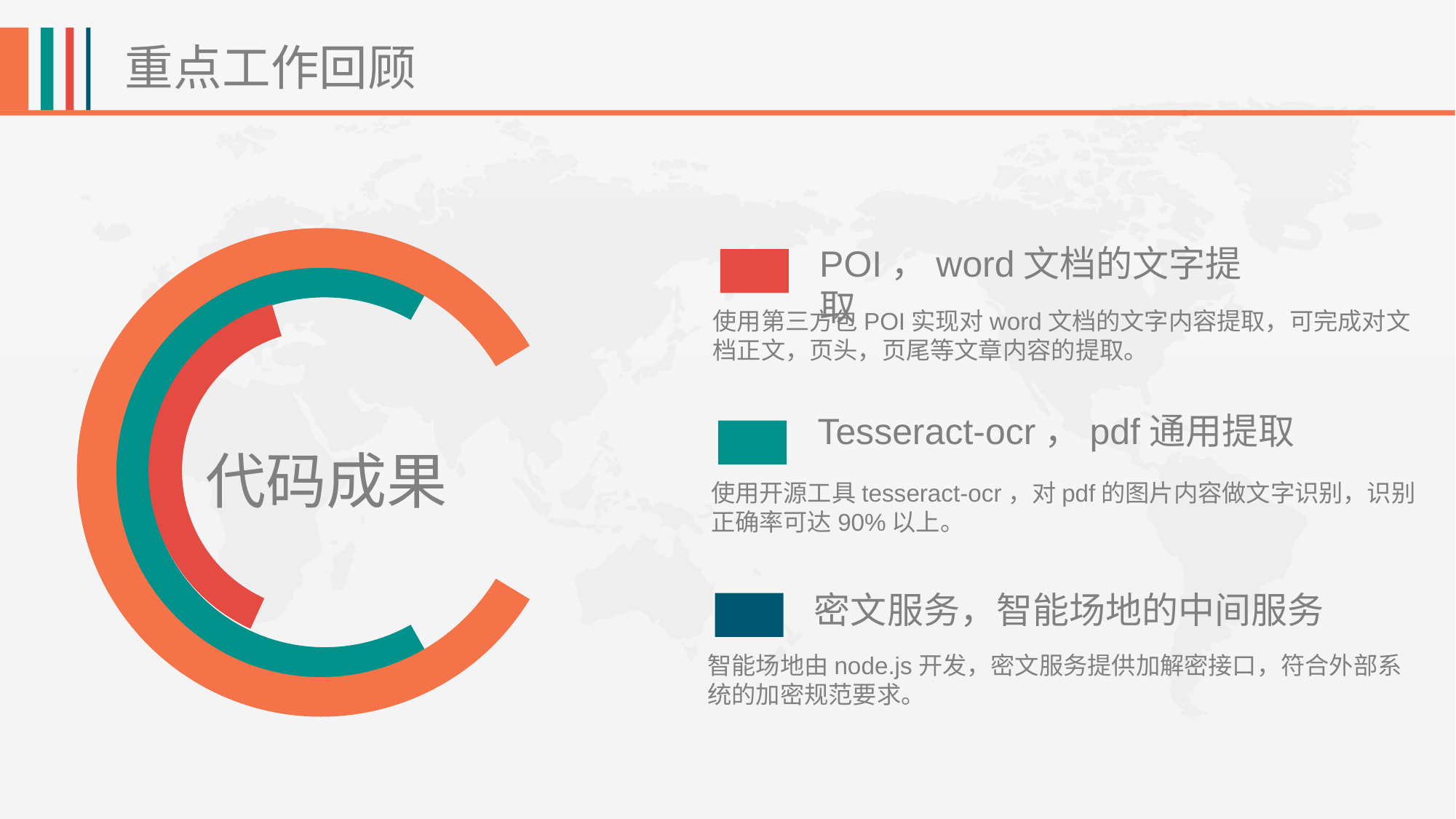

重点工作回顾

POI，word文档的文字提取

使用第三方包POI实现对word文档的文字内容提取，可完成对文档正文，页头，页尾等文章内容的提取。

Tesseract-ocr，pdf通用提取

使用开源工具tesseract-ocr，对pdf的图片内容做文字识别，识别正确率可达90%以上。
代码成果
密文服务，智能场地的中间服务

智能场地由node.js开发，密文服务提供加解密接口，符合外部系统的加密规范要求。